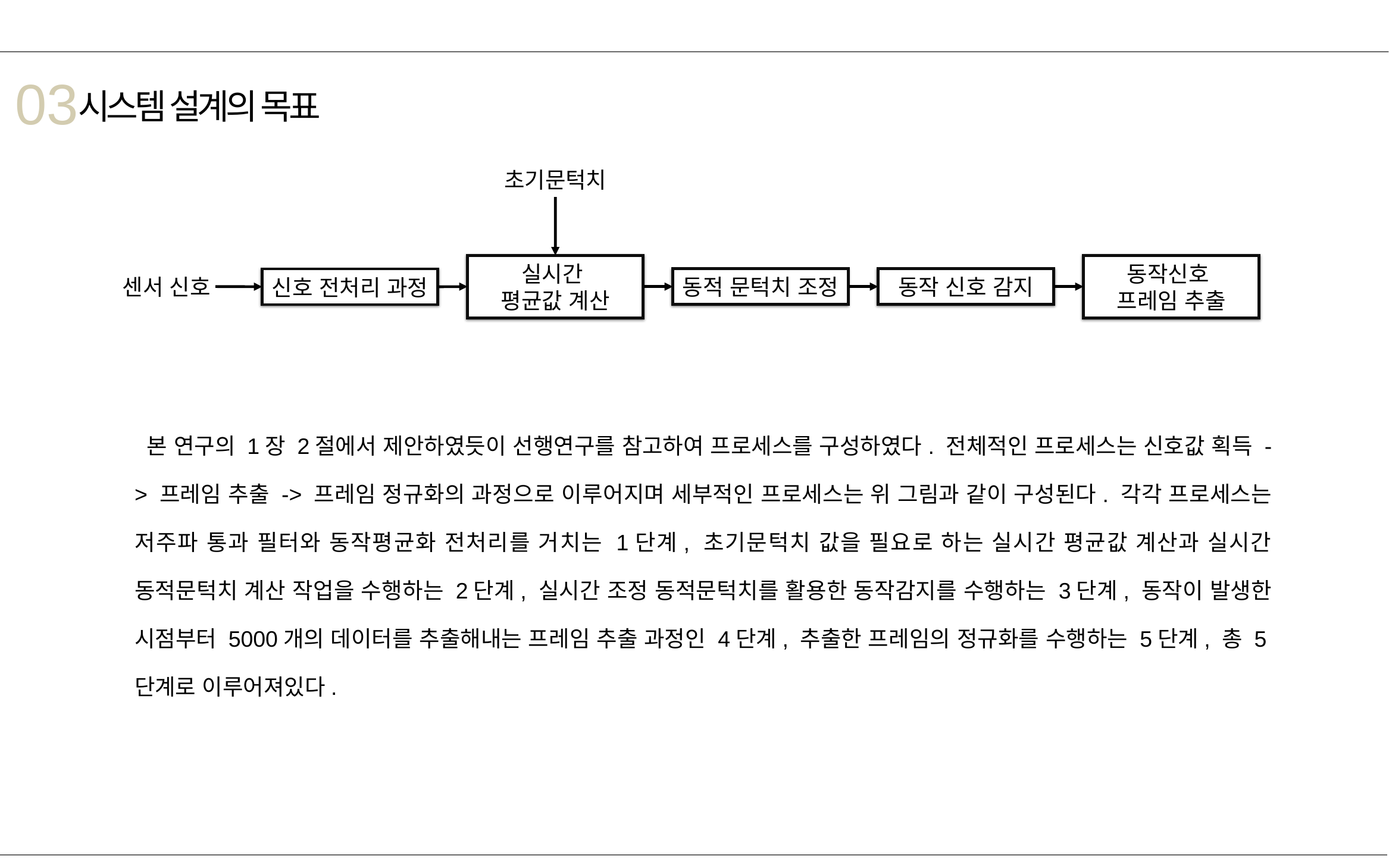

03
시스템 설계의 목표
초기문턱치
실시간
평균값 계산
동적 문턱치 조정
동작 신호 감지
동작신호
프레임 추출
신호 전처리 과정
센서 신호

본 연구의 1장 2절에서 제안하였듯이 선행연구를 참고하여 프로세스를 구성하였다. 전체적인 프로세스는 신호값 획득 -> 프레임 추출 -> 프레임 정규화의 과정으로 이루어지며 세부적인 프로세스는 위 그림과 같이 구성된다. 각각 프로세스는 저주파 통과 필터와 동작평균화 전처리를 거치는 1단계, 초기문턱치 값을 필요로 하는 실시간 평균값 계산과 실시간 동적문턱치 계산 작업을 수행하는 2단계, 실시간 조정 동적문턱치를 활용한 동작감지를 수행하는 3단계, 동작이 발생한 시점부터 5000개의 데이터를 추출해내는 프레임 추출 과정인 4단계, 추출한 프레임의 정규화를 수행하는 5단계, 총 5단계로 이루어져있다.